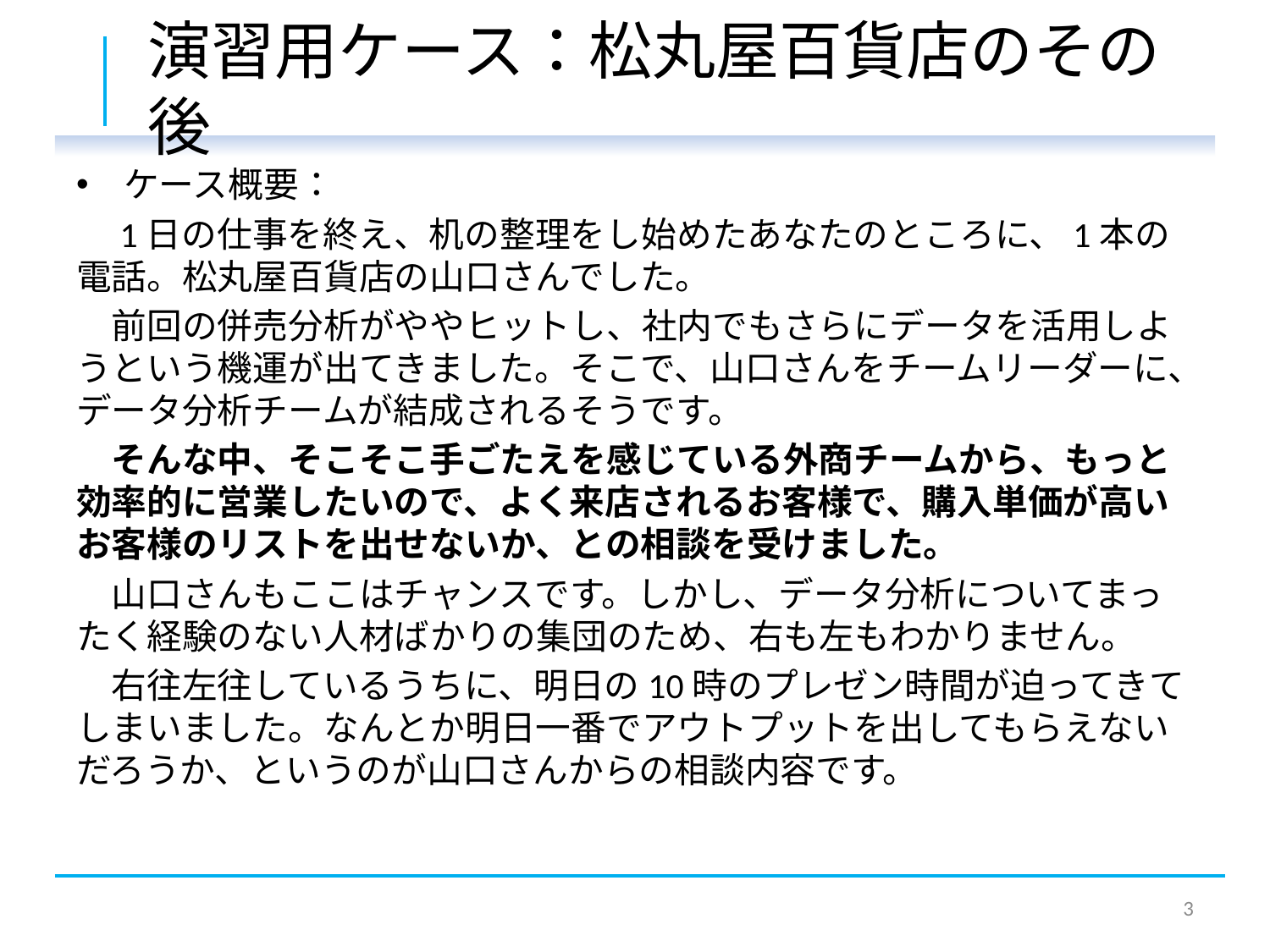

# 演習用ケース：松丸屋百貨店のその後
ケース概要：
　1日の仕事を終え、机の整理をし始めたあなたのところに、1本の電話。松丸屋百貨店の山口さんでした。
　前回の併売分析がややヒットし、社内でもさらにデータを活用しようという機運が出てきました。そこで、山口さんをチームリーダーに、データ分析チームが結成されるそうです。
　そんな中、そこそこ手ごたえを感じている外商チームから、もっと効率的に営業したいので、よく来店されるお客様で、購入単価が高いお客様のリストを出せないか、との相談を受けました。
　山口さんもここはチャンスです。しかし、データ分析についてまったく経験のない人材ばかりの集団のため、右も左もわかりません。
　右往左往しているうちに、明日の10時のプレゼン時間が迫ってきてしまいました。なんとか明日一番でアウトプットを出してもらえないだろうか、というのが山口さんからの相談内容です。
3